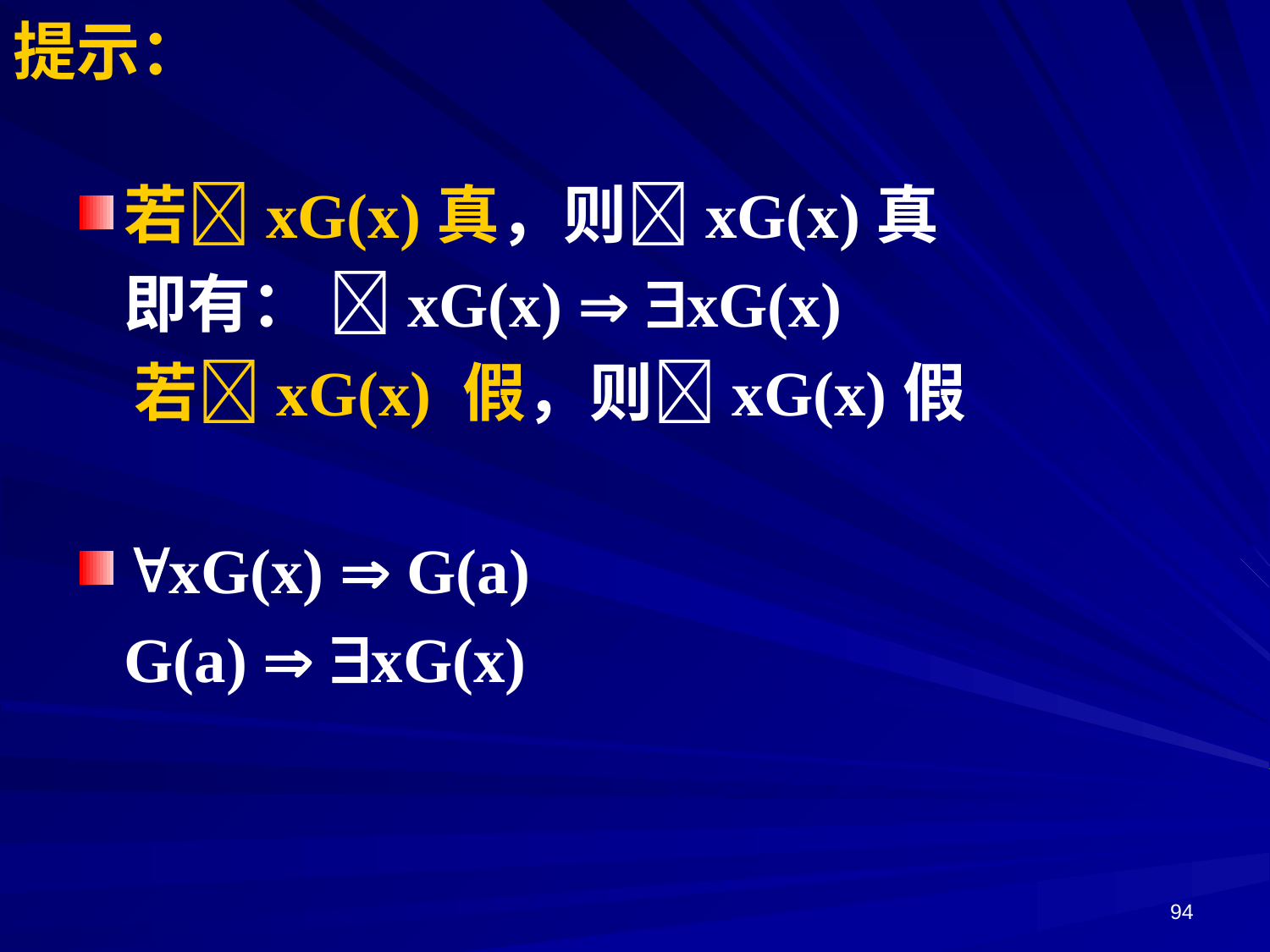

# 提示：
若∀xG(x)真，则∃xG(x)真
	即有： ∀xG(x) ⇒ ∃xG(x)
   若∃xG(x) 假，则∀xG(x)假

∀xG(x) ⇒ G(a)
   G(a) ⇒ ∃xG(x)

94